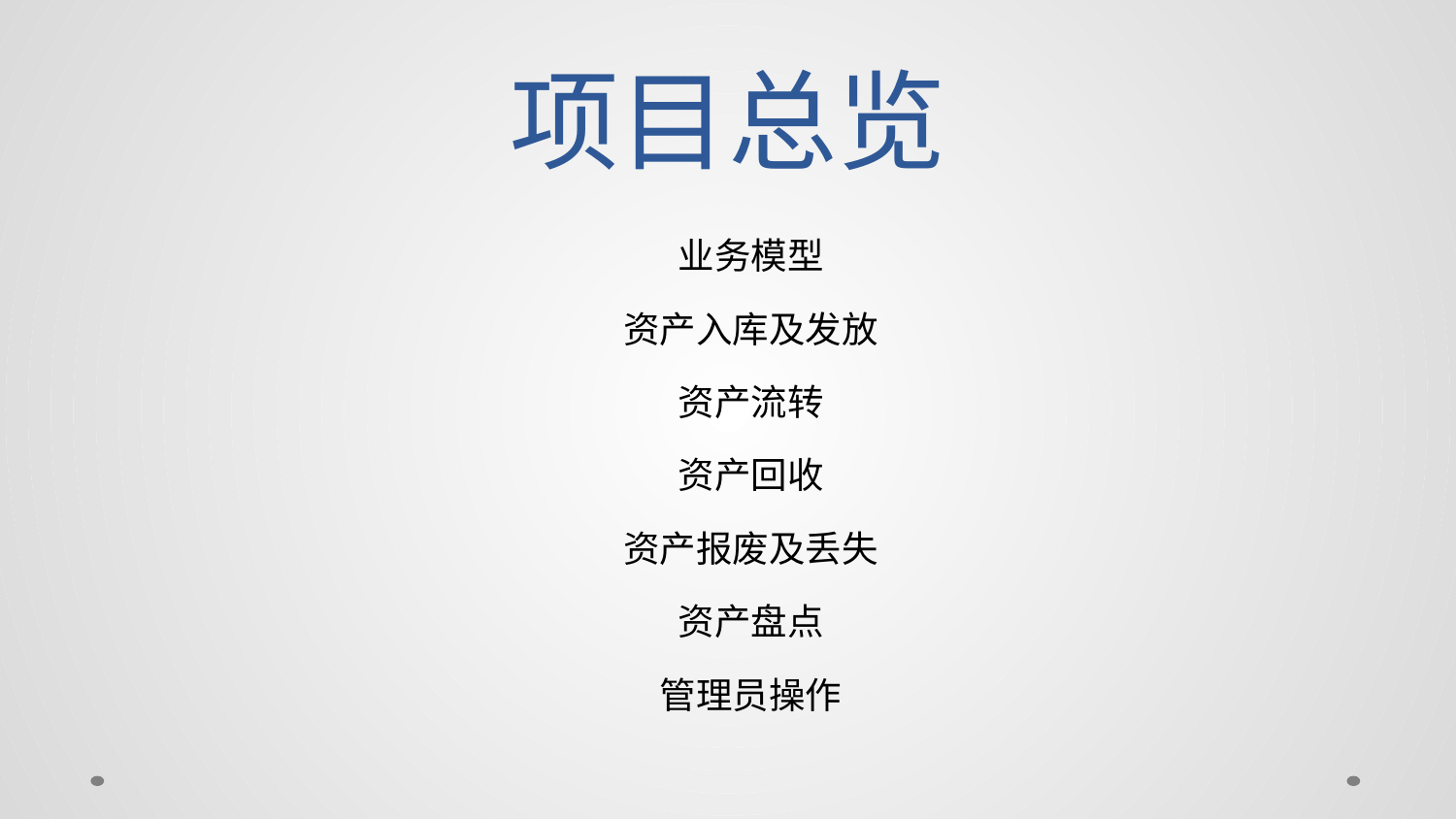

# 项目总览
业务模型
资产入库及发放
资产流转
资产回收
资产报废及丢失
资产盘点
管理员操作